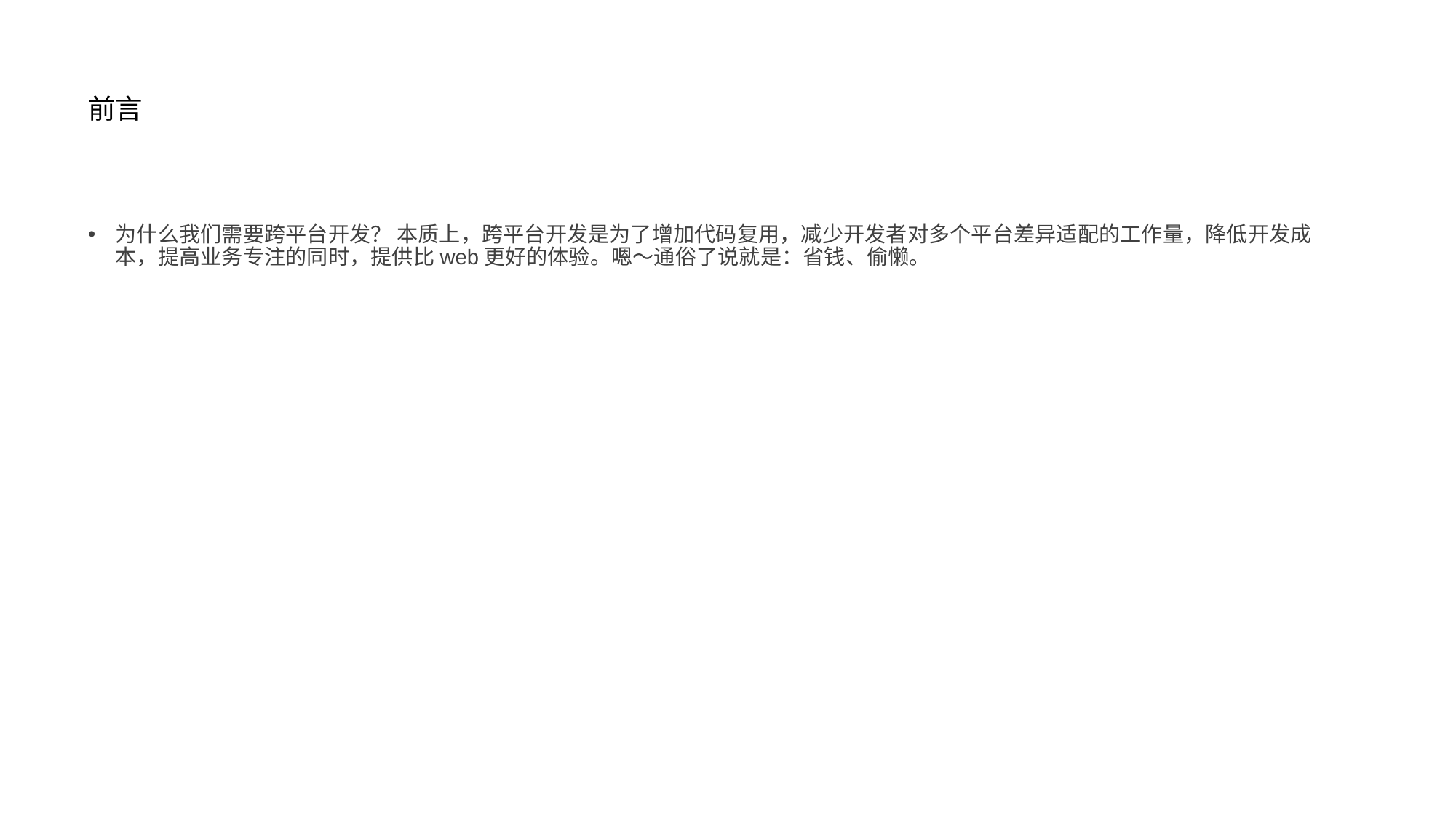

# 前言
为什么我们需要跨平台开发？ 本质上，跨平台开发是为了增加代码复用，减少开发者对多个平台差异适配的工作量，降低开发成本，提高业务专注的同时，提供比web更好的体验。嗯～通俗了说就是：省钱、偷懒。